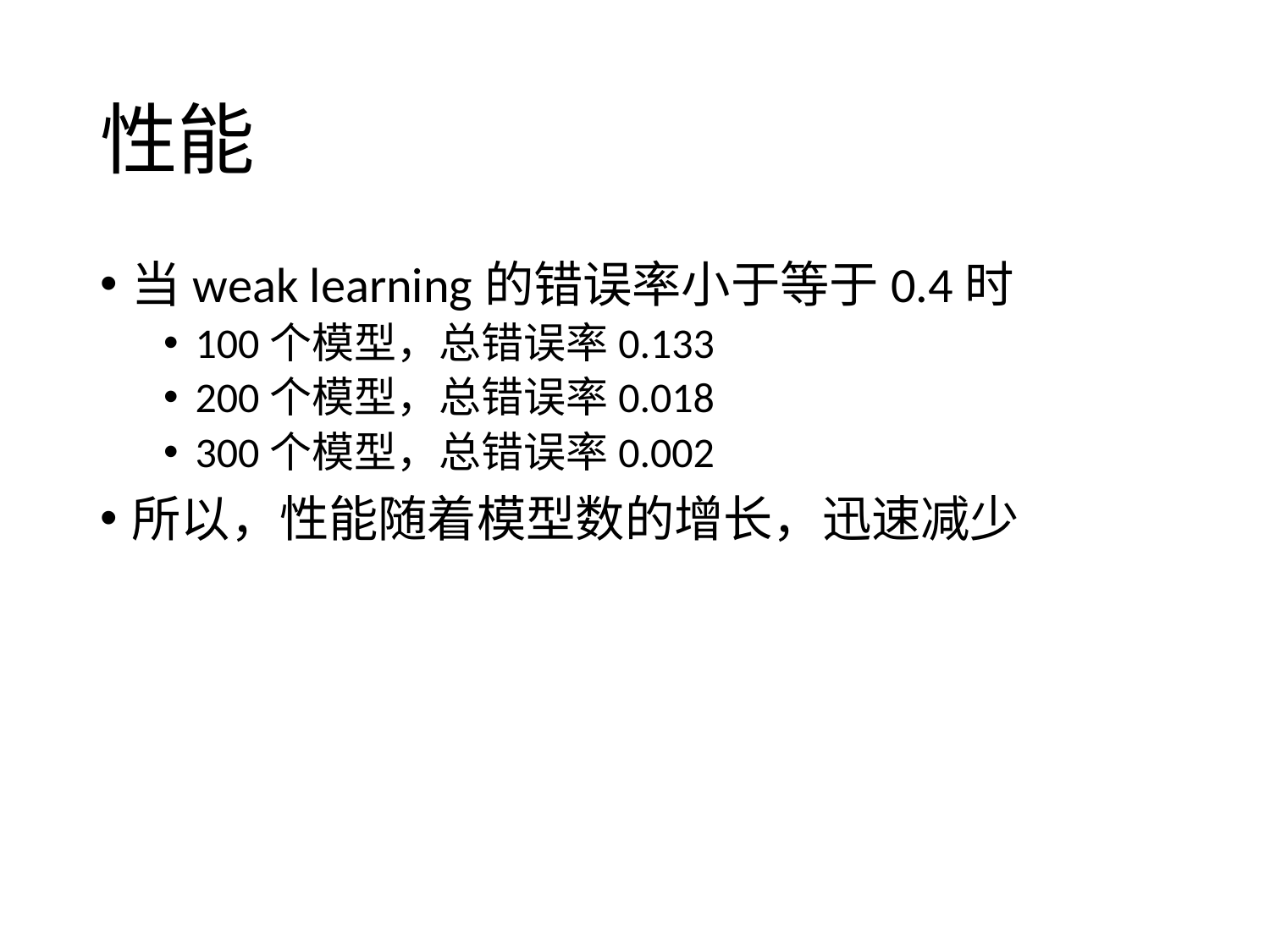

# 性能
当weak learning的错误率小于等于0.4时
100个模型，总错误率0.133
200个模型，总错误率0.018
300个模型，总错误率0.002
所以，性能随着模型数的增长，迅速减少